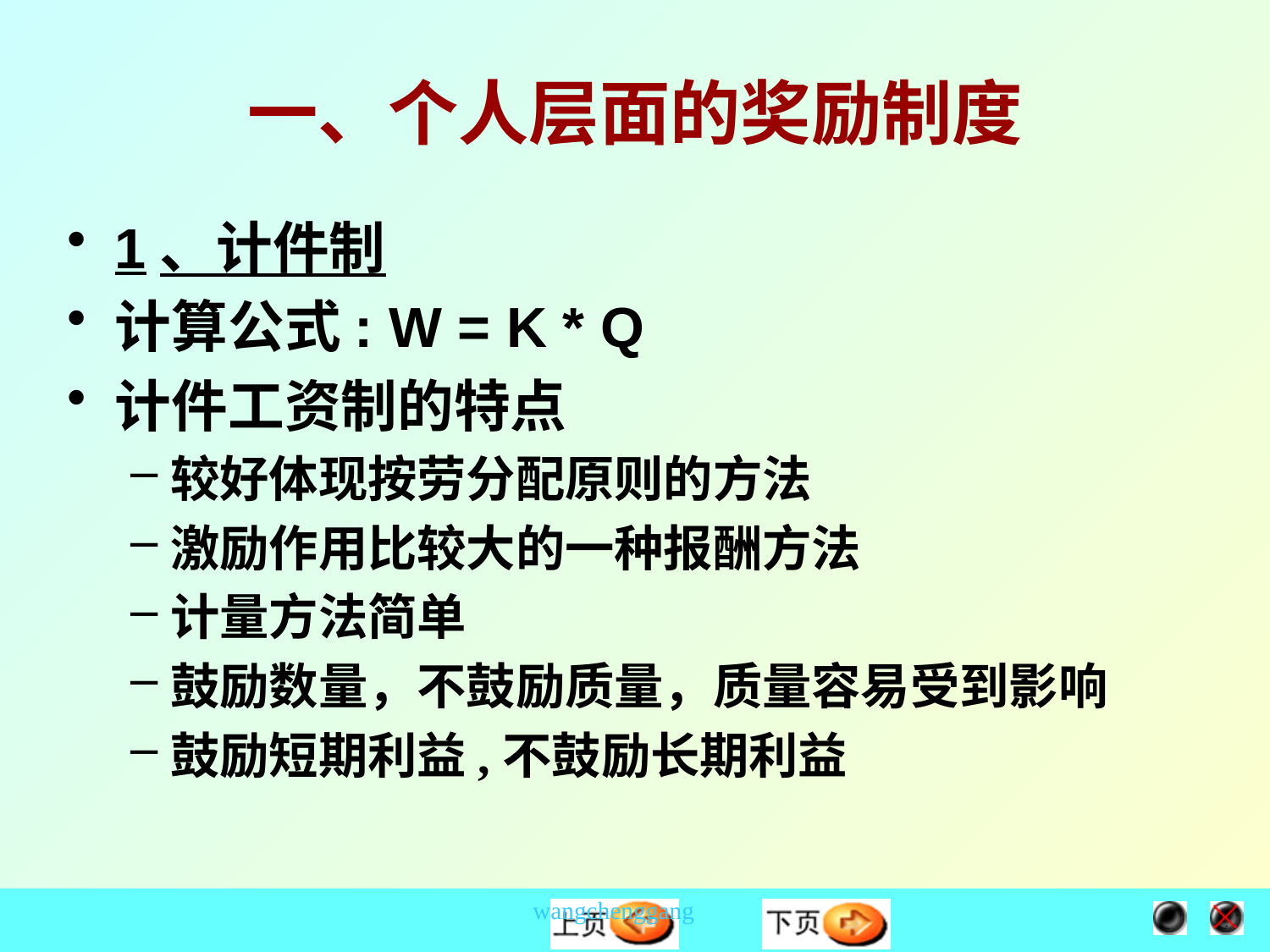

# 一、个人层面的奖励制度
1、计件制
计算公式: W = K * Q
计件工资制的特点
较好体现按劳分配原则的方法
激励作用比较大的一种报酬方法
计量方法简单
鼓励数量，不鼓励质量，质量容易受到影响
鼓励短期利益,不鼓励长期利益
wangchenggang